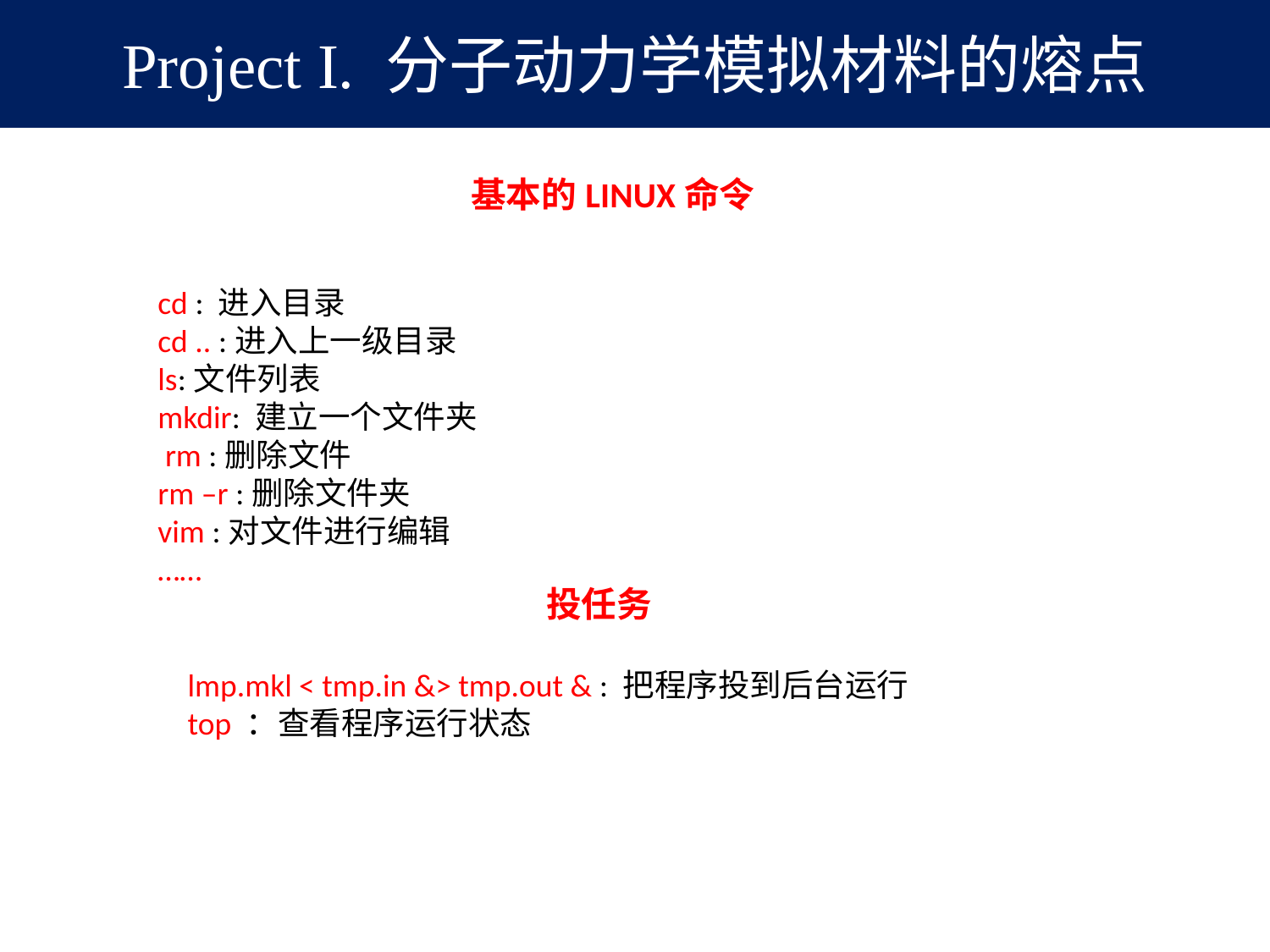

Project I. 分子动力学模拟材料的熔点
基本的LINUX命令
cd : 进入目录
cd .. :进入上一级目录
ls:文件列表
mkdir: 建立一个文件夹
 rm :删除文件
rm –r :删除文件夹
vim :对文件进行编辑
……
投任务
lmp.mkl < tmp.in &> tmp.out & : 把程序投到后台运行
top ：查看程序运行状态